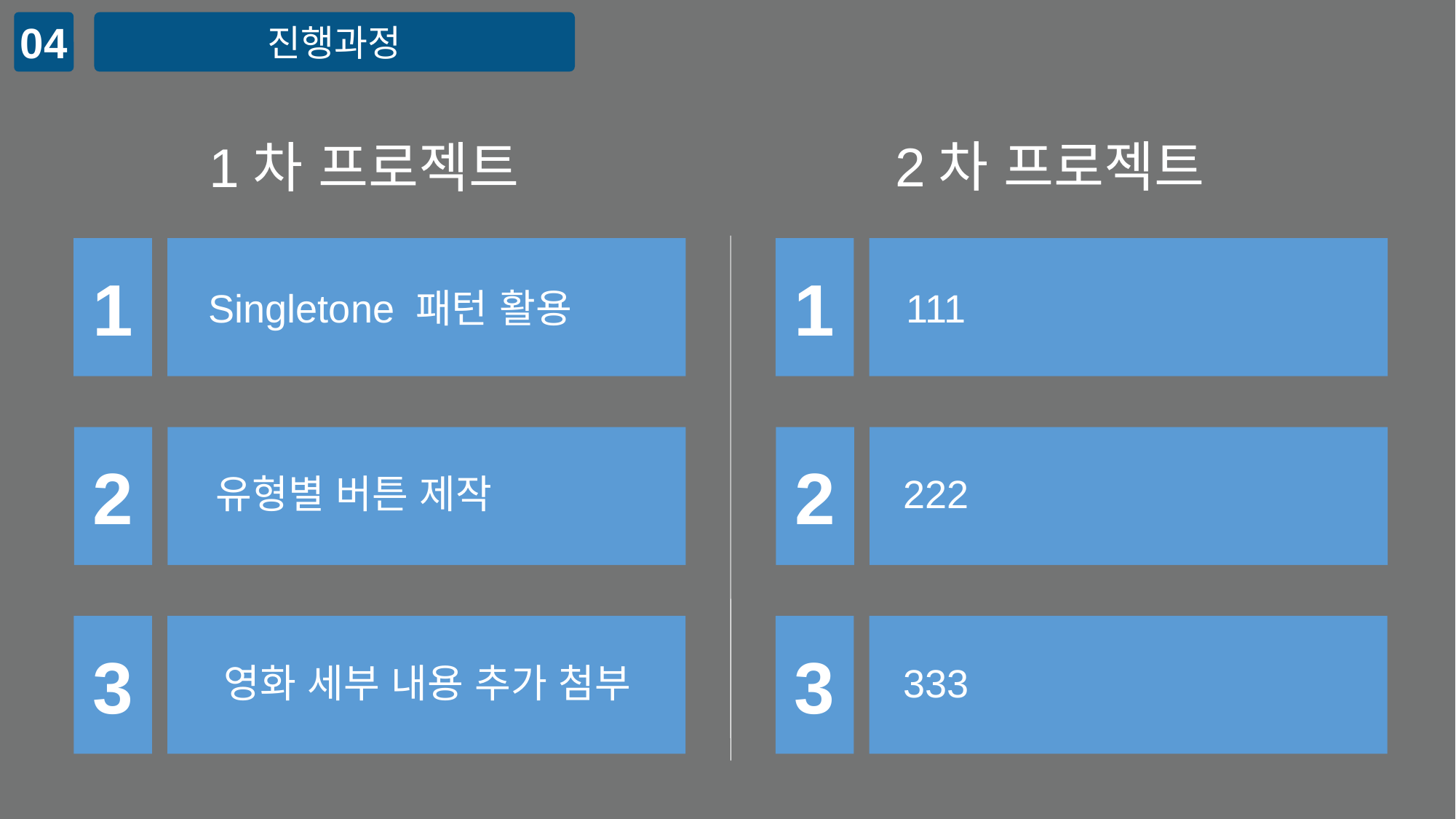

04
진행과정
2차 프로젝트
1차 프로젝트

1
Singletone 패턴 활용

1
111

2
유형별 버튼 제작

2
222

3
영화 세부 내용 추가 첨부

3
333